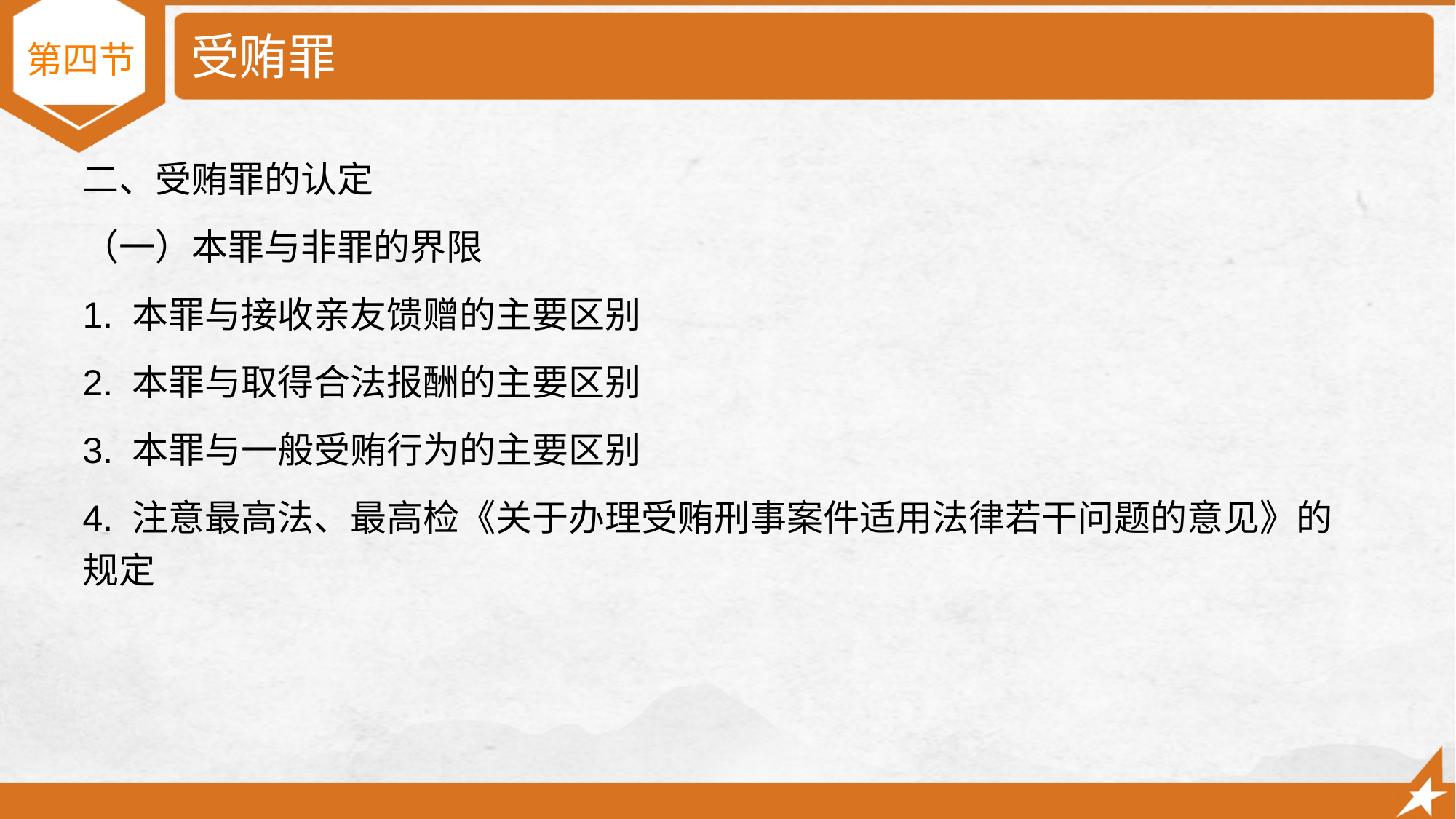

# 受贿罪
第四节
二、受贿罪的认定
（一）本罪与非罪的界限
1. 本罪与接收亲友馈赠的主要区别
2. 本罪与取得合法报酬的主要区别
3. 本罪与一般受贿行为的主要区别
4. 注意最高法、最高检《关于办理受贿刑事案件适用法律若干问题的意见》的规定